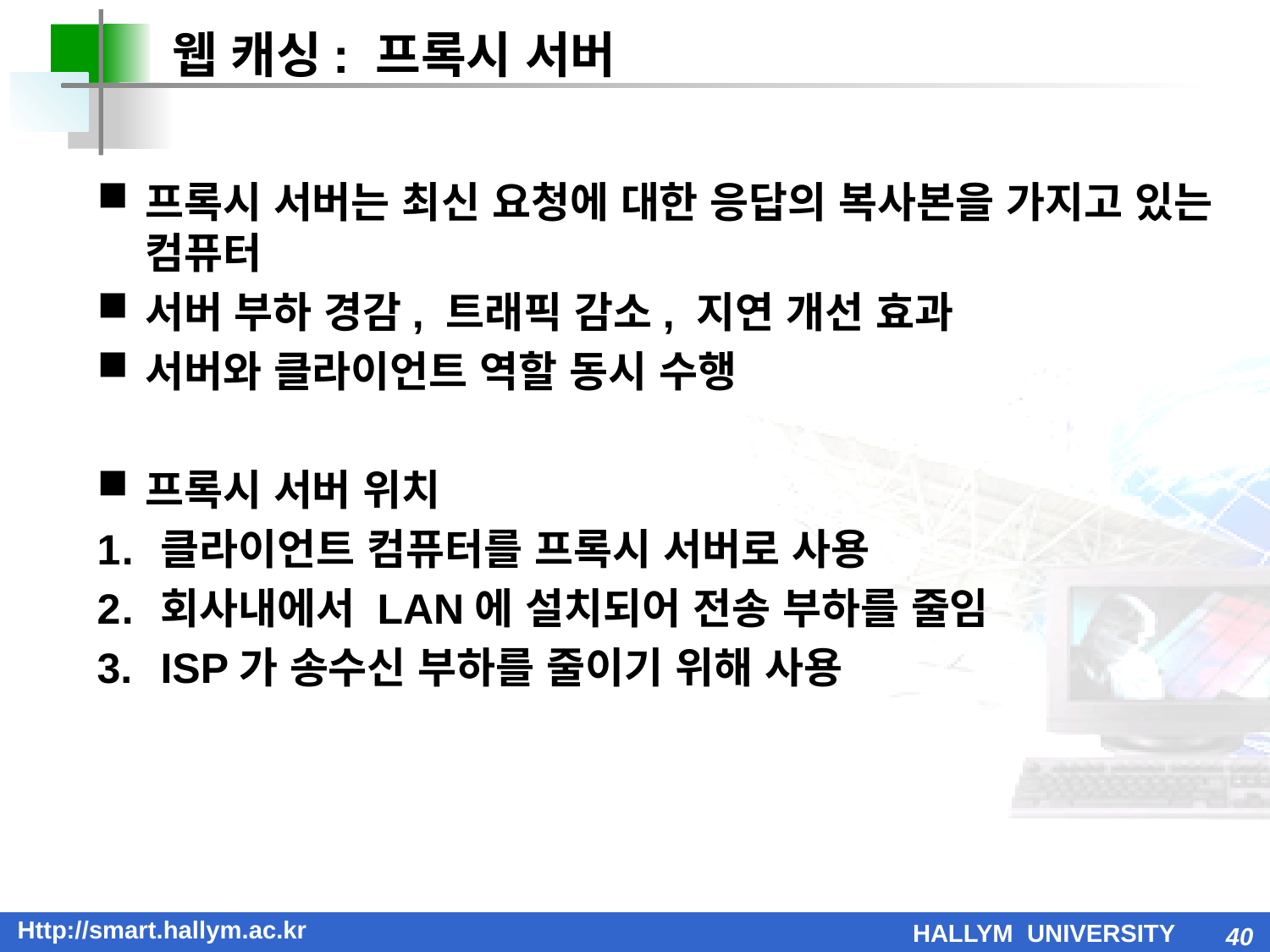

웹 캐싱: 프록시 서버

프록시 서버는 최신 요청에 대한 응답의 복사본을 가지고 있는 컴퓨터
서버 부하 경감, 트래픽 감소, 지연 개선 효과
서버와 클라이언트 역할 동시 수행

프록시 서버 위치
클라이언트 컴퓨터를 프록시 서버로 사용
회사내에서 LAN에 설치되어 전송 부하를 줄임
ISP가 송수신 부하를 줄이기 위해 사용

40